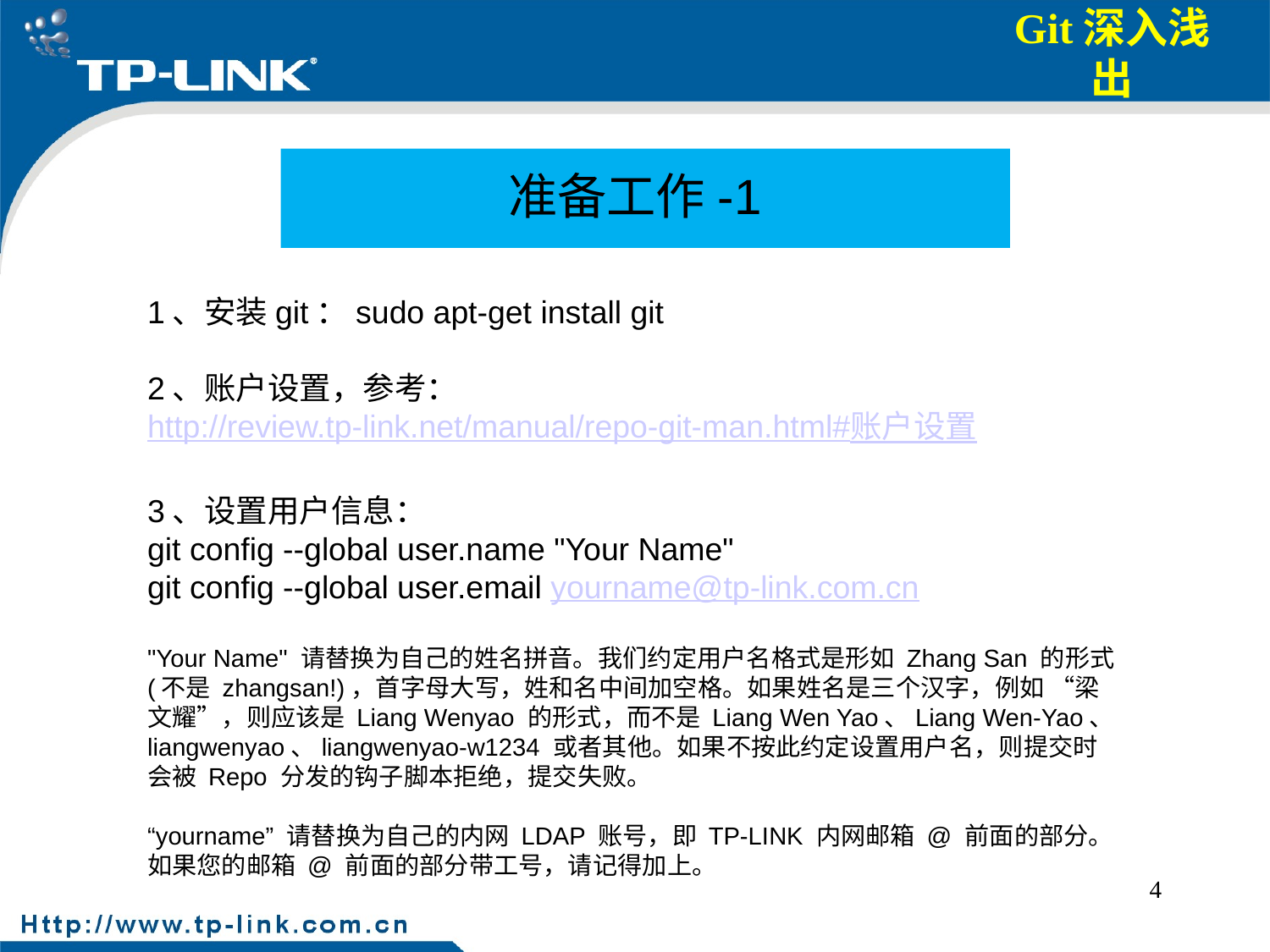

准备工作-1
1、安装git：sudo apt-get install git

2、账户设置，参考：http://review.tp-link.net/manual/repo-git-man.html#账户设置

3、设置用户信息：
git config --global user.name "Your Name"
git config --global user.email yourname@tp-link.com.cn

"Your Name" 请替换为自己的姓名拼音。我们约定用户名格式是形如 Zhang San 的形式 (不是 zhangsan!)，首字母大写，姓和名中间加空格。如果姓名是三个汉字，例如 “梁文耀”，则应该是 Liang Wenyao 的形式，而不是 Liang Wen Yao、Liang Wen-Yao、liangwenyao、liangwenyao-w1234 或者其他。如果不按此约定设置用户名，则提交时会被 Repo 分发的钩子脚本拒绝，提交失败。

“yourname” 请替换为自己的内网 LDAP 账号，即 TP-LINK 内网邮箱 @ 前面的部分。如果您的邮箱 @ 前面的部分带工号，请记得加上。
4